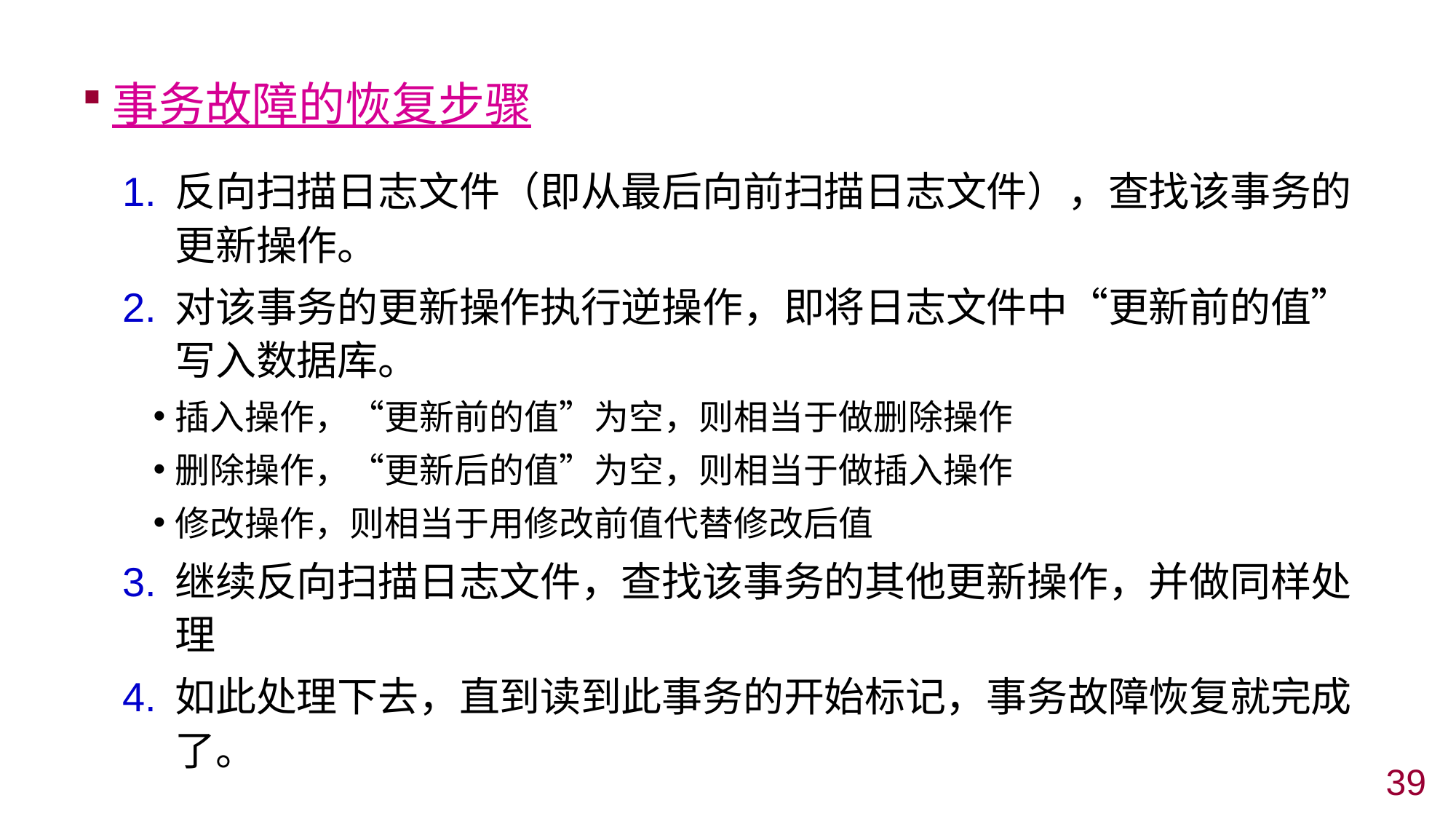

事务故障的恢复步骤

反向扫描日志文件（即从最后向前扫描日志文件），查找该事务的更新操作。
对该事务的更新操作执行逆操作，即将日志文件中“更新前的值”写入数据库。
插入操作，“更新前的值”为空，则相当于做删除操作
删除操作，“更新后的值”为空，则相当于做插入操作
修改操作，则相当于用修改前值代替修改后值
继续反向扫描日志文件，查找该事务的其他更新操作，并做同样处理
如此处理下去，直到读到此事务的开始标记，事务故障恢复就完成了。
39